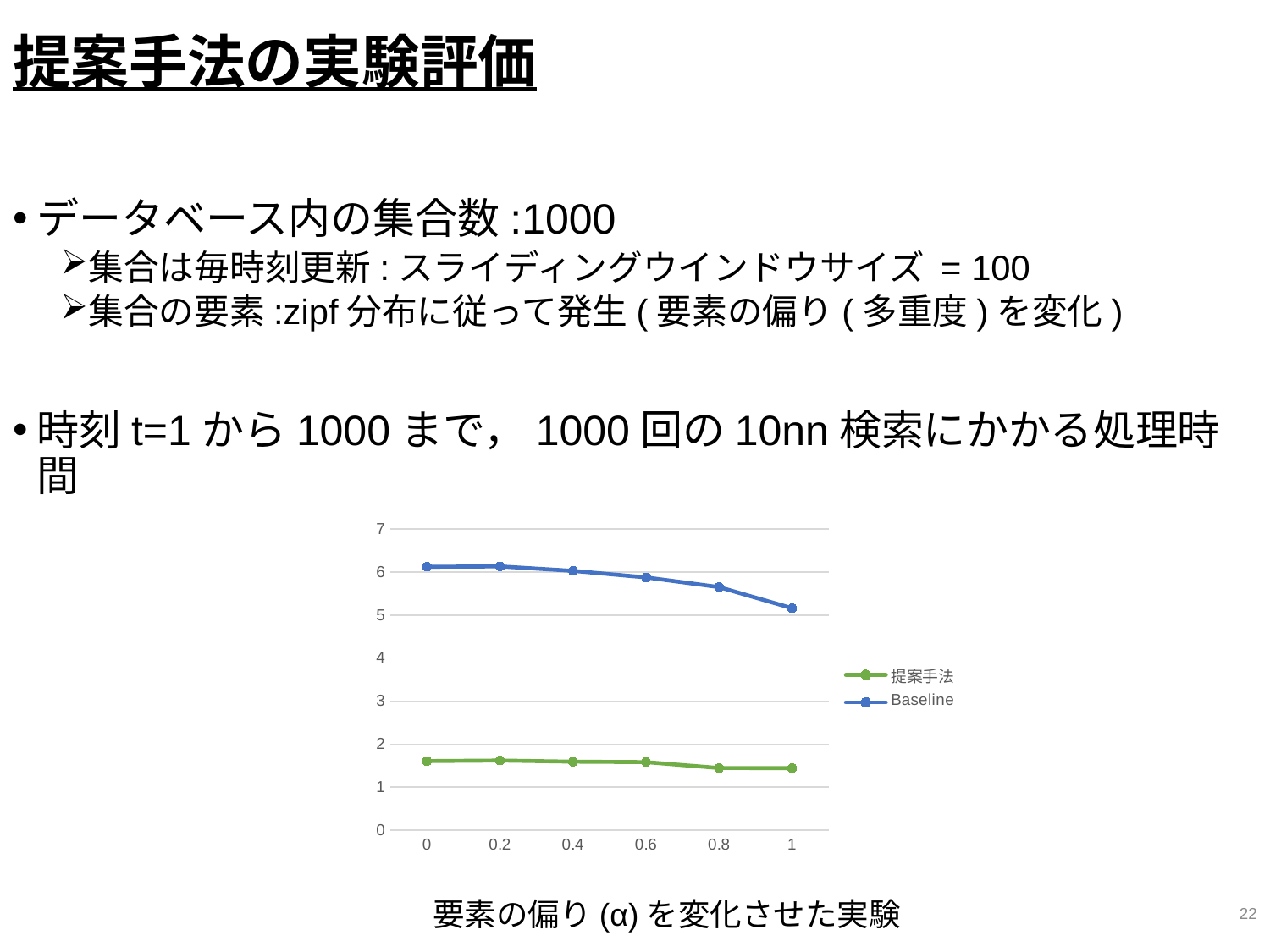

# 提案手法の実験評価
データベース内の集合数:1000
集合は毎時刻更新:スライディングウインドウサイズ = 100
集合の要素:zipf分布に従って発生(要素の偏り(多重度)を変化)

時刻t=1から1000まで，1000回の10nn検索にかかる処理時間

### Chart

| Category |  |  |
|---|---|---|
| 0 | 1.6049959999999999 | 6.124018 |
| 0.2 | 1.6180480000000004 | 6.131342 |
| 0.4 | 1.5904639999999999 | 6.027958 |
| 0.6 | 1.580706 | 5.876078 |
| 0.8 | 1.4432779999999998 | 5.650422 |
| 1 | 1.441338 | 5.160258000000001 |
要素の偏り(α)を変化させた実験

22